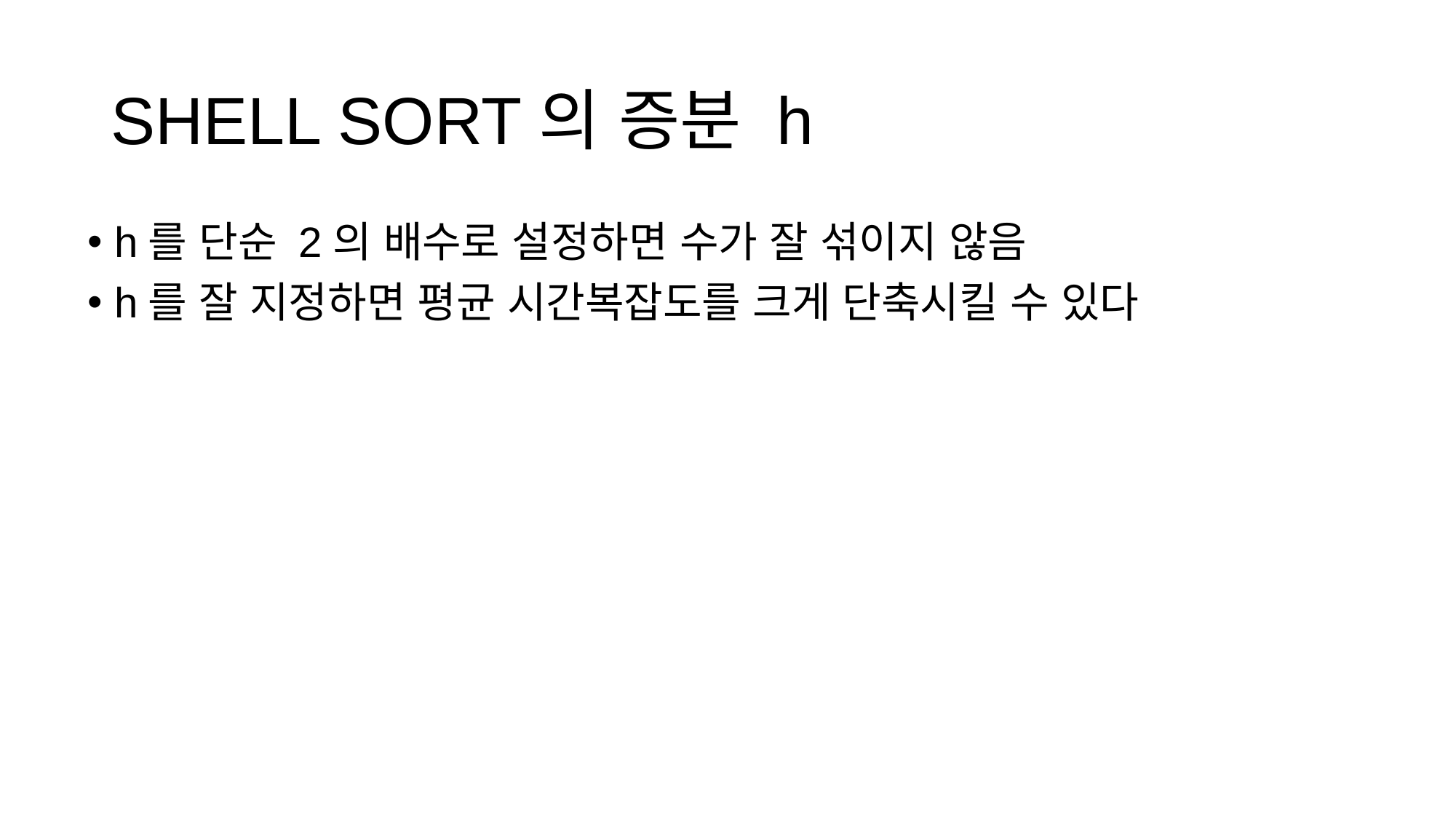

# SHELL SORT의 증분 h
h를 단순 2의 배수로 설정하면 수가 잘 섞이지 않음
h를 잘 지정하면 평균 시간복잡도를 크게 단축시킬 수 있다